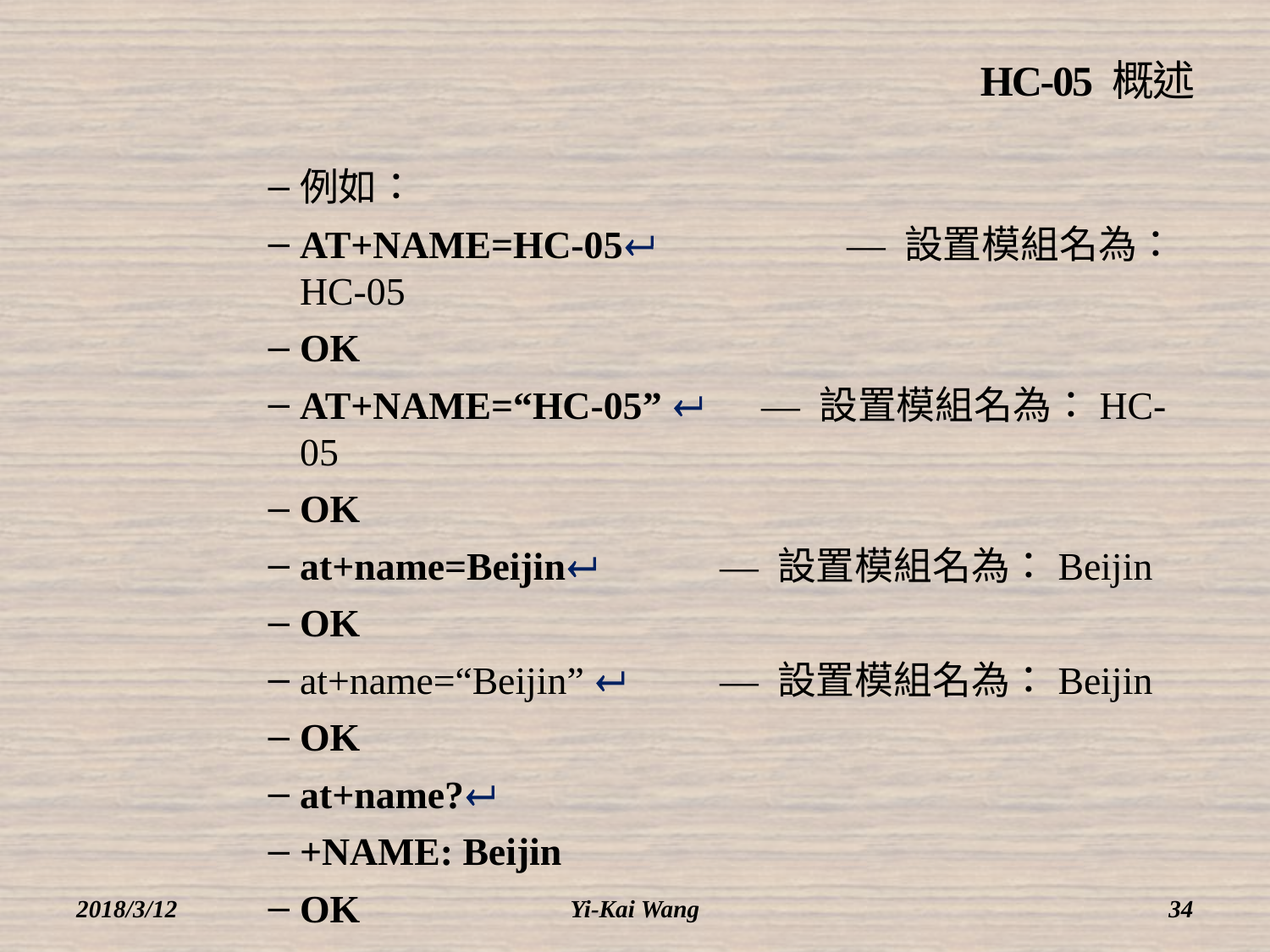

# HC-05 概述
例如：
AT+NAME=HC-05↵   	    — 設置模組名為：HC-05
OK
AT+NAME=“HC-05” ↵      — 設置模組名為：HC-05
OK
at+name=Beijin↵ 	    — 設置模組名為：Beijin
OK
at+name=“Beijin” ↵ 	    — 設置模組名為：Beijin
OK
at+name?↵
+NAME: Beijin
OK

2018/3/12
Yi-Kai Wang
34